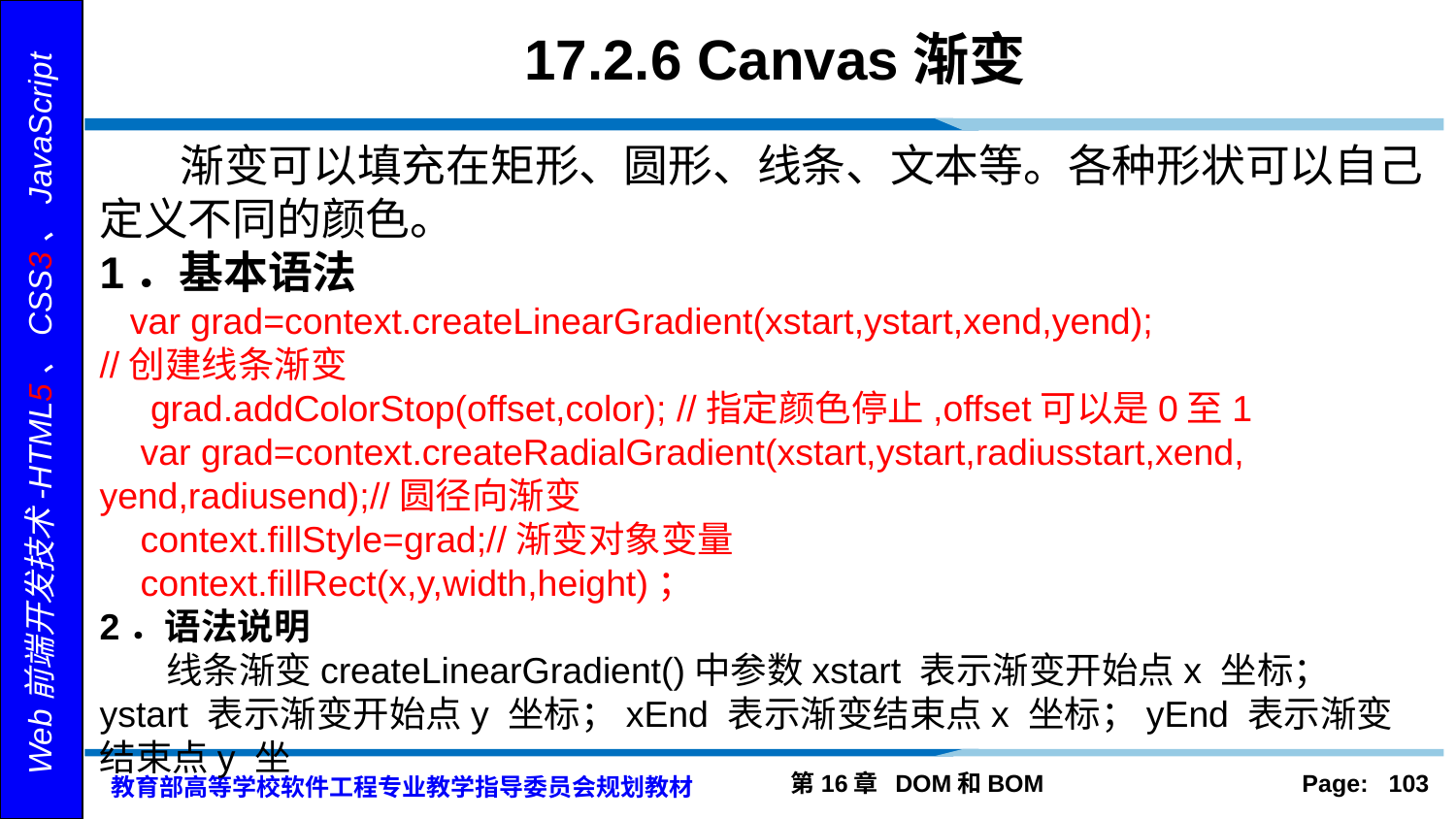

# 17.2.6 Canvas渐变
       渐变可以填充在矩形、圆形、线条、文本等。各种形状可以自己定义不同的颜色。
1．基本语法
   var grad=context.createLinearGradient(xstart,ystart,xend,yend);
//创建线条渐变
     grad.addColorStop(offset,color); //指定颜色停止,offset可以是0至1
    var grad=context.createRadialGradient(xstart,ystart,radiusstart,xend,
yend,radiusend);//圆径向渐变
    context.fillStyle=grad;//渐变对象变量
    context.fillRect(x,y,width,height)；
2．语法说明
       线条渐变createLinearGradient()中参数xstart 表示渐变开始点x 坐标；ystart 表示渐变开始点y 坐标；xEnd 表示渐变结束点x 坐标；yEnd 表示渐变结束点y 坐